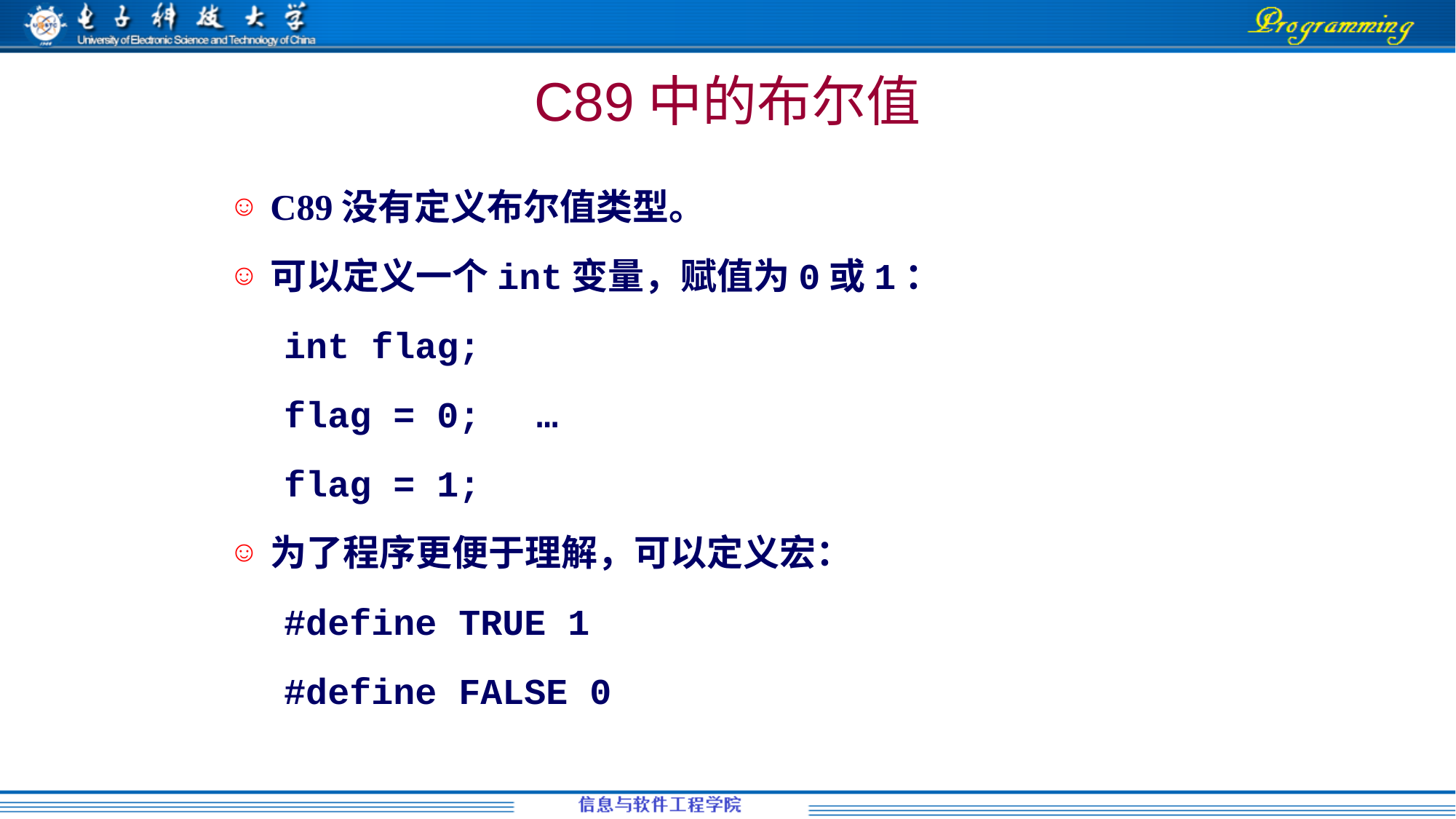

# C89中的布尔值
C89没有定义布尔值类型。
可以定义一个int变量，赋值为0或1：
int flag;
flag = 0;	…
flag = 1;
为了程序更便于理解，可以定义宏：
#define TRUE 1
#define FALSE 0